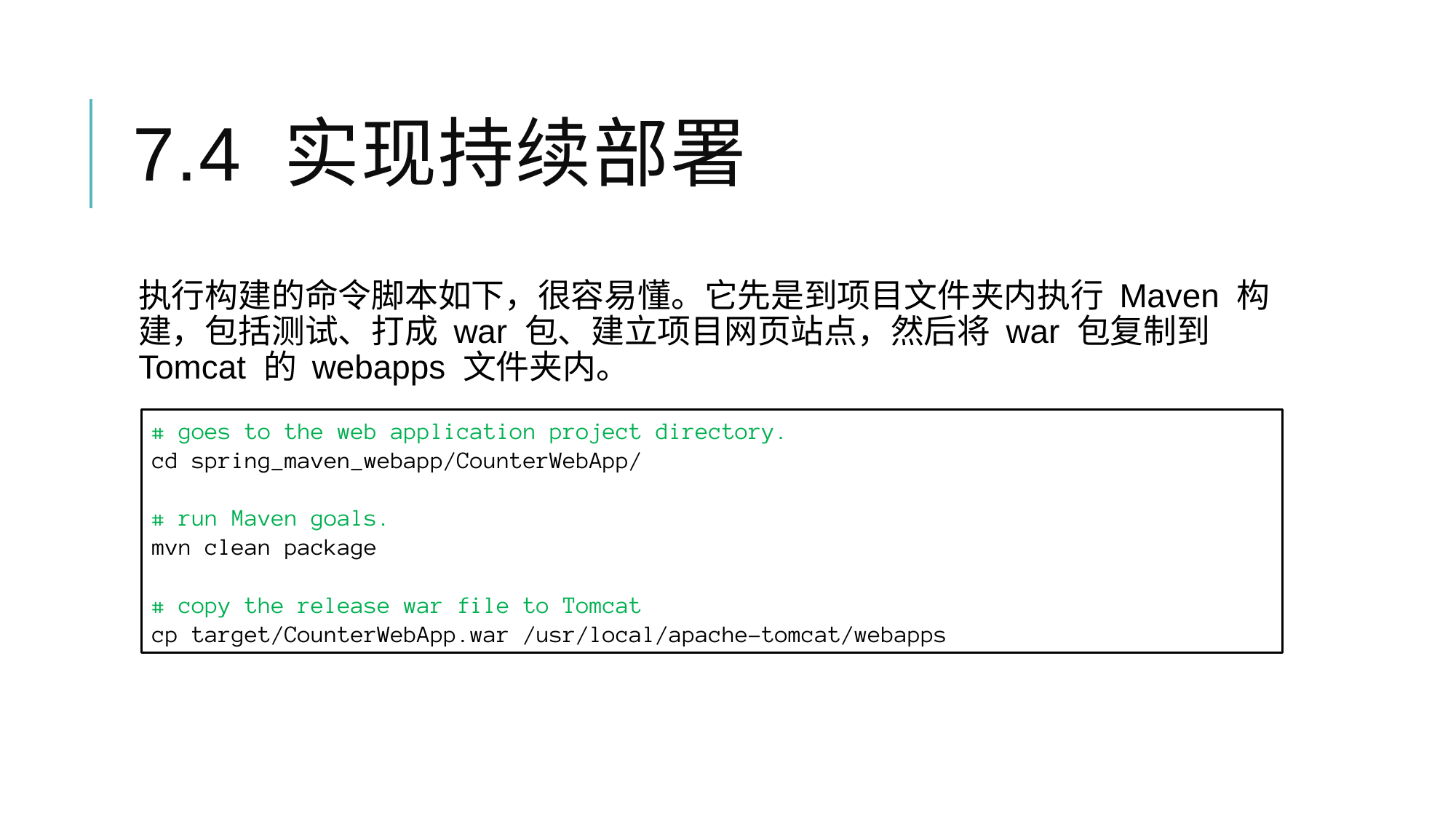

# 7.4 实现持续部署
执行构建的命令脚本如下，很容易懂。它先是到项目文件夹内执行 Maven 构建，包括测试、打成 war 包、建立项目网页站点，然后将 war 包复制到 Tomcat 的 webapps 文件夹内。
# goes to the web application project directory.
cd spring_maven_webapp/CounterWebApp/

# run Maven goals.
mvn clean package

# copy the release war file to Tomcat
cp target/CounterWebApp.war /usr/local/apache-tomcat/webapps